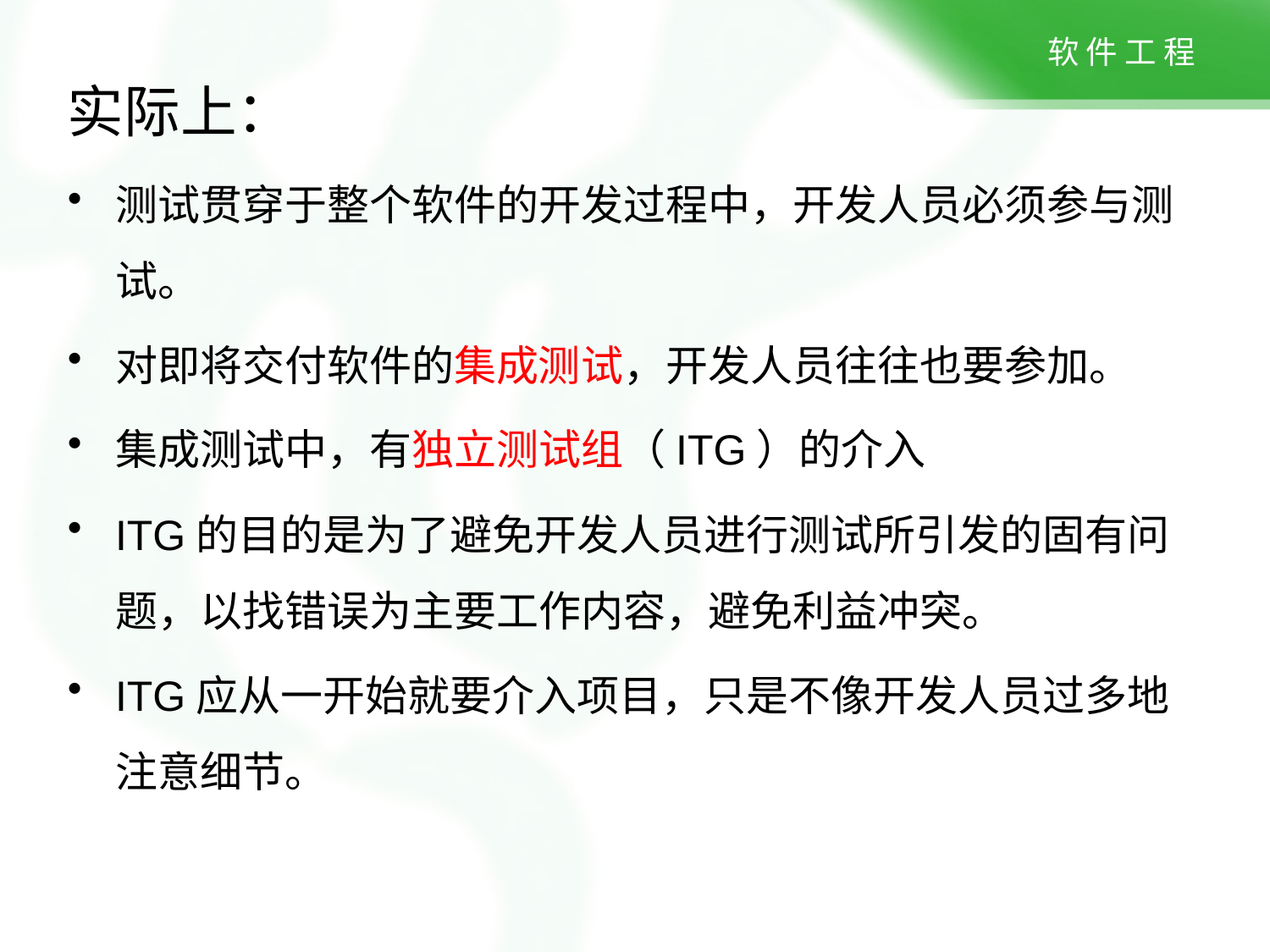

实际上：
测试贯穿于整个软件的开发过程中，开发人员必须参与测试。
对即将交付软件的集成测试，开发人员往往也要参加。
集成测试中，有独立测试组（ITG）的介入
ITG的目的是为了避免开发人员进行测试所引发的固有问题，以找错误为主要工作内容，避免利益冲突。
ITG应从一开始就要介入项目，只是不像开发人员过多地注意细节。